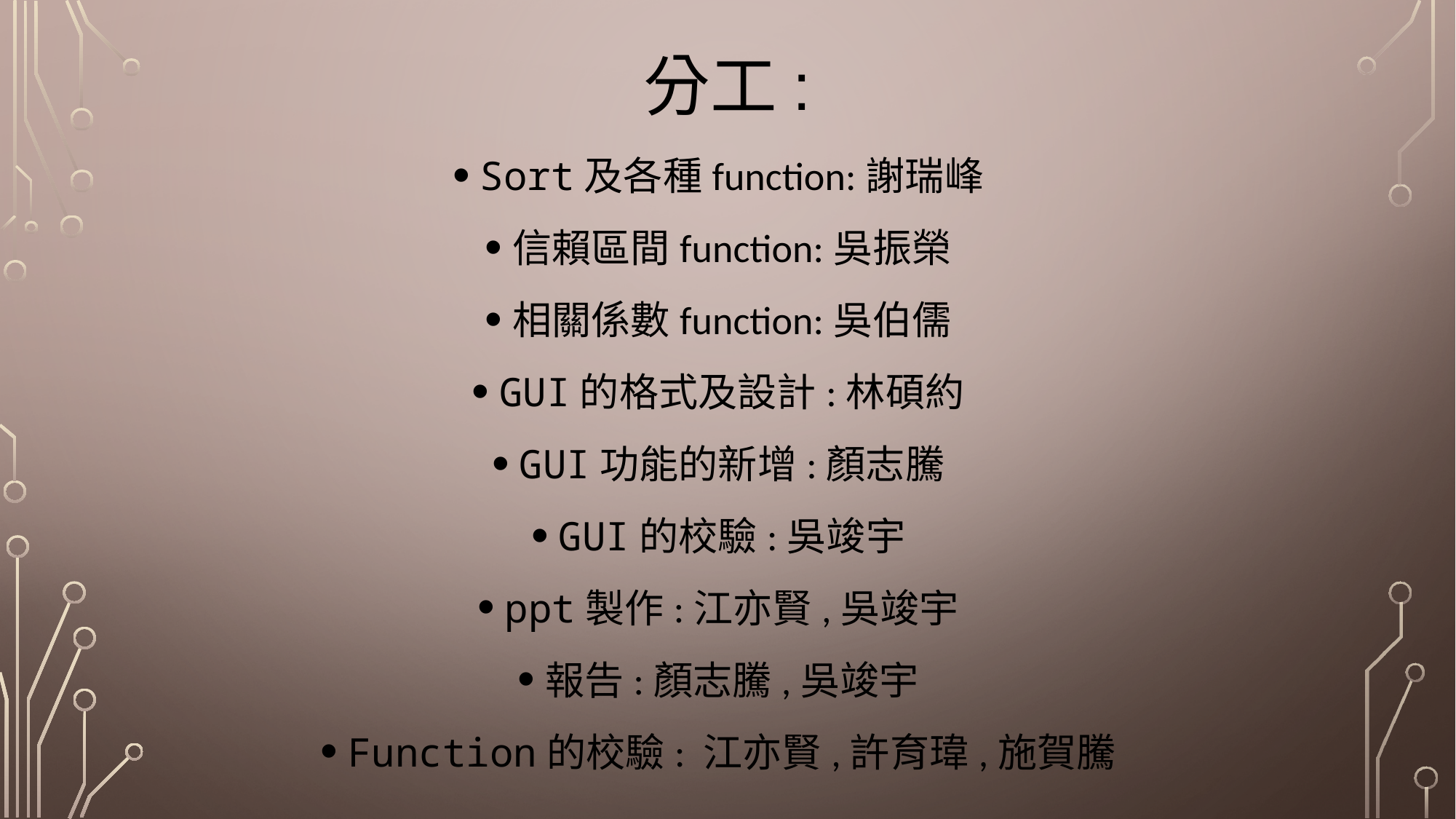

# 分工:
Sort及各種function:謝瑞峰
信賴區間function:吳振榮
相關係數function:吳伯儒
GUI的格式及設計:林碩約
GUI功能的新增:顏志騰
GUI的校驗:吳竣宇
ppt製作:江亦賢,吳竣宇
報告:顏志騰,吳竣宇
Function的校驗: 江亦賢,許育瑋,施賀騰